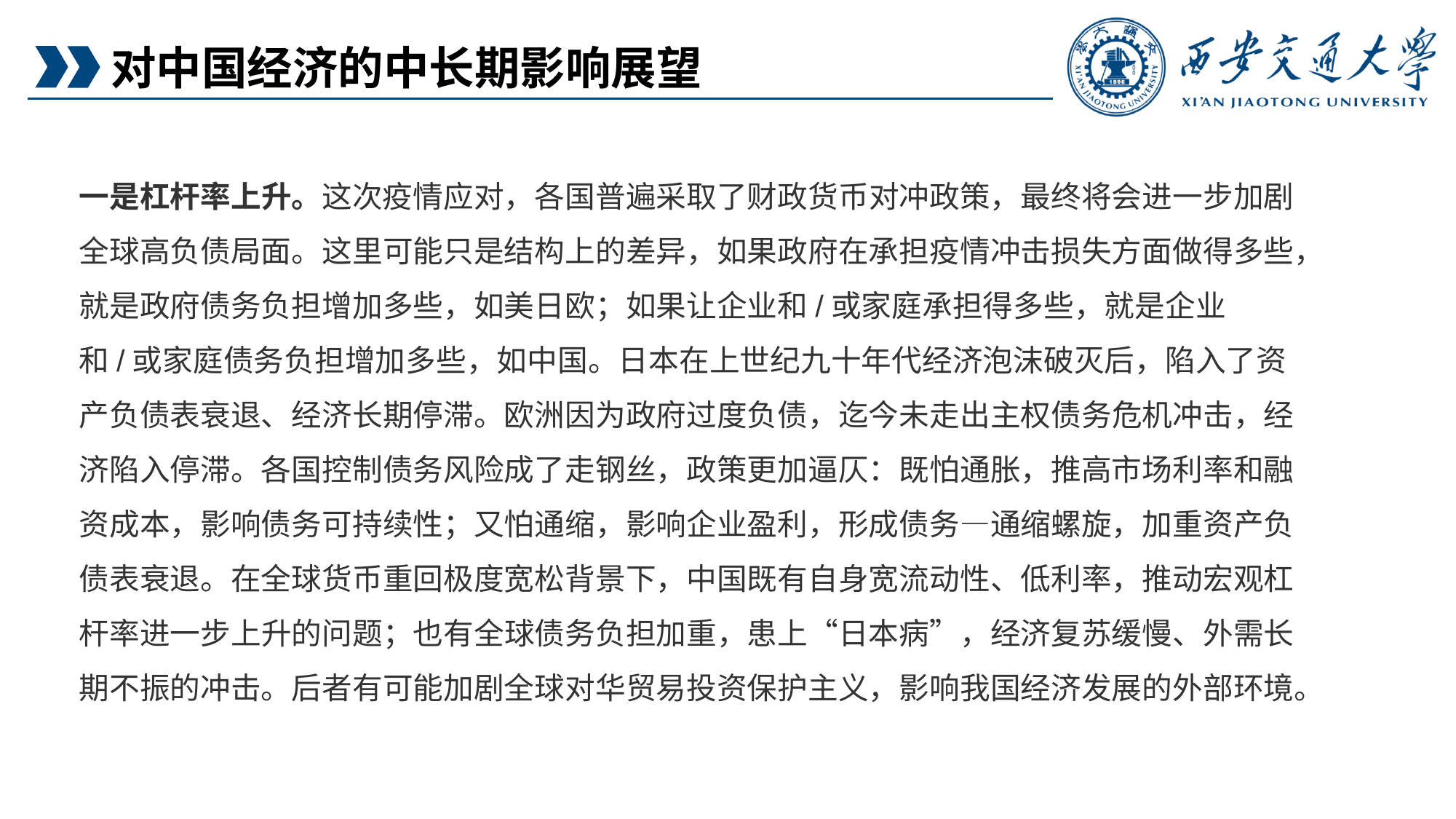

对中国经济的中长期影响展望

一是杠杆率上升。这次疫情应对，各国普遍采取了财政货币对冲政策，最终将会进一步加剧全球高负债局面。这里可能只是结构上的差异，如果政府在承担疫情冲击损失方面做得多些，就是政府债务负担增加多些，如美日欧；如果让企业和/或家庭承担得多些，就是企业和/或家庭债务负担增加多些，如中国。日本在上世纪九十年代经济泡沫破灭后，陷入了资产负债表衰退、经济长期停滞。欧洲因为政府过度负债，迄今未走出主权债务危机冲击，经济陷入停滞。各国控制债务风险成了走钢丝，政策更加逼仄：既怕通胀，推高市场利率和融资成本，影响债务可持续性；又怕通缩，影响企业盈利，形成债务—通缩螺旋，加重资产负债表衰退。在全球货币重回极度宽松背景下，中国既有自身宽流动性、低利率，推动宏观杠杆率进一步上升的问题；也有全球债务负担加重，患上“日本病”，经济复苏缓慢、外需长期不振的冲击。后者有可能加剧全球对华贸易投资保护主义，影响我国经济发展的外部环境。